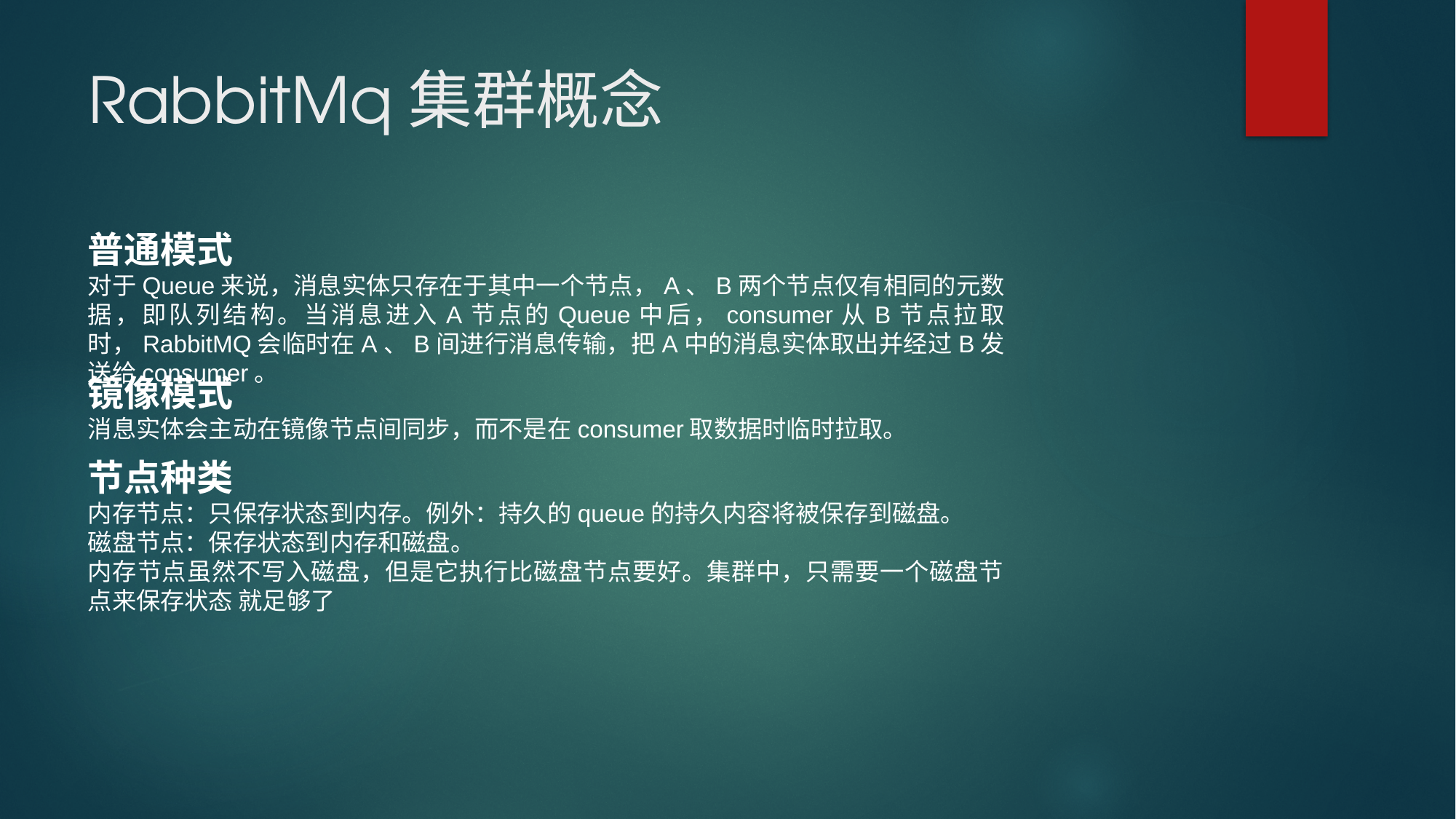

# RabbitMq集群概念
普通模式
对于Queue来说，消息实体只存在于其中一个节点，A、B两个节点仅有相同的元数据，即队列结构。当消息进入A节点的Queue中后，consumer从B节点拉取时，RabbitMQ会临时在A、B间进行消息传输，把A中的消息实体取出并经过B发送给consumer。
镜像模式
消息实体会主动在镜像节点间同步，而不是在consumer取数据时临时拉取。
节点种类
内存节点：只保存状态到内存。例外：持久的queue的持久内容将被保存到磁盘。
磁盘节点：保存状态到内存和磁盘。
内存节点虽然不写入磁盘，但是它执行比磁盘节点要好。集群中，只需要一个磁盘节点来保存状态 就足够了